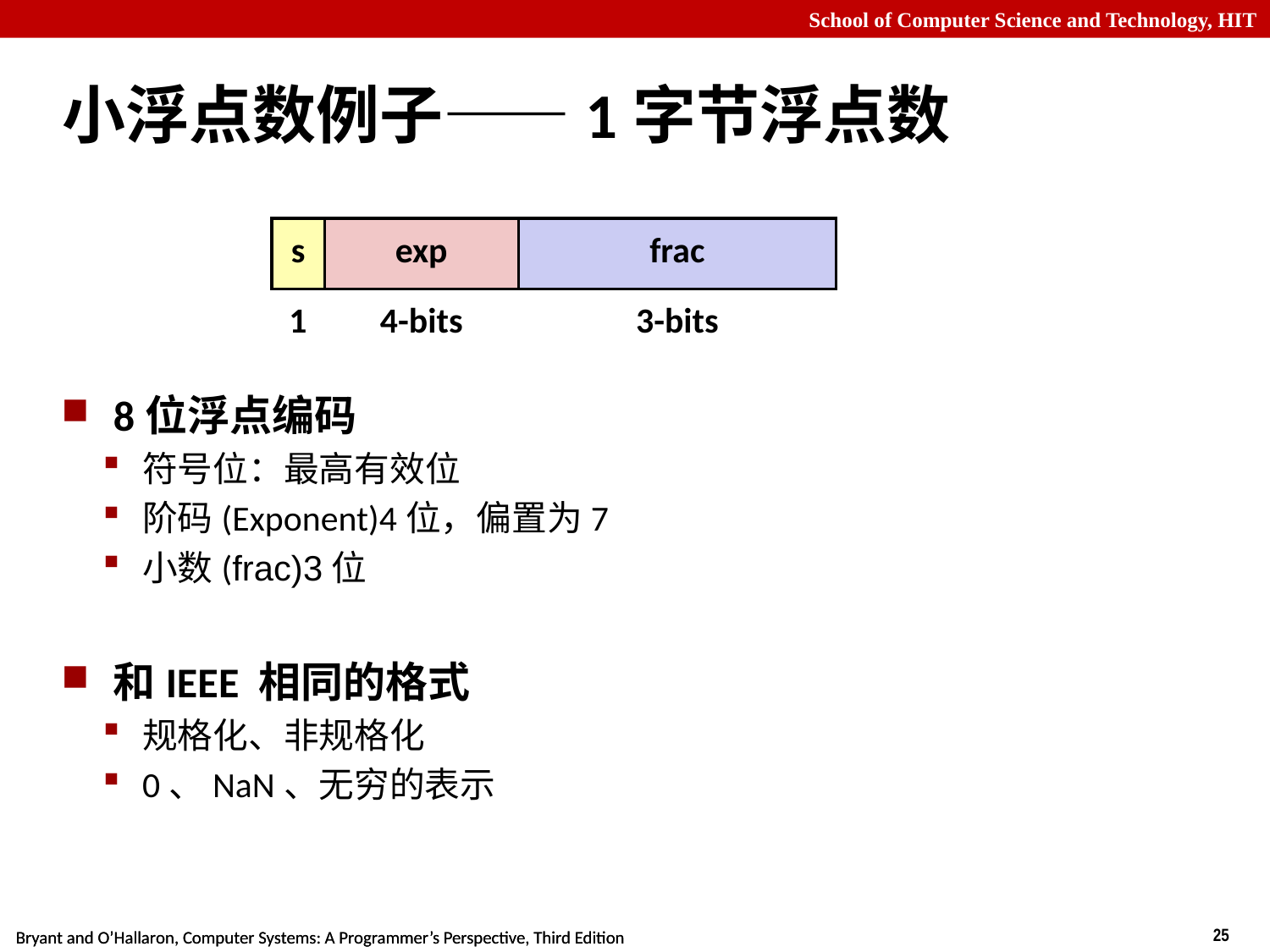

# 小浮点数例子——1字节浮点数
| s | exp | frac |
| --- | --- | --- |
| 1 | 4-bits | 3-bits |
8位浮点编码
符号位：最高有效位
阶码(Exponent)4位，偏置为7
小数(frac)3位

和IEEE 相同的格式
规格化、非规格化
0、NaN、无穷的表示